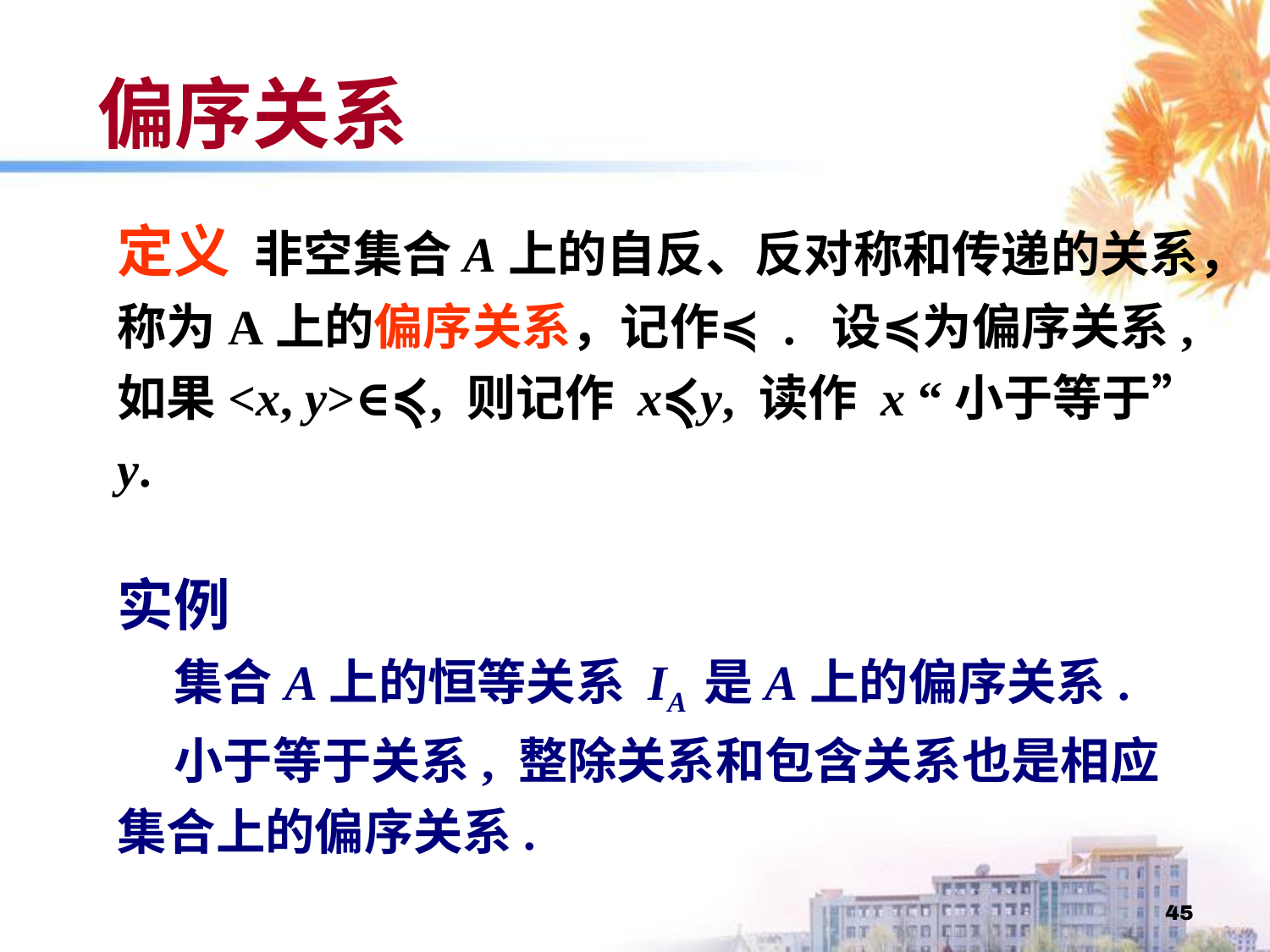

# 偏序关系
定义  非空集合A上的自反、反对称和传递的关系，称为A上的偏序关系，记作≼ .  设≼为偏序关系, 如果<x, y>∈≼, 则记作 x≼y, 读作 x “小于等于” y.
实例
    集合A上的恒等关系 IA 是A上的偏序关系.
    小于等于关系, 整除关系和包含关系也是相应集合上的偏序关系.
45